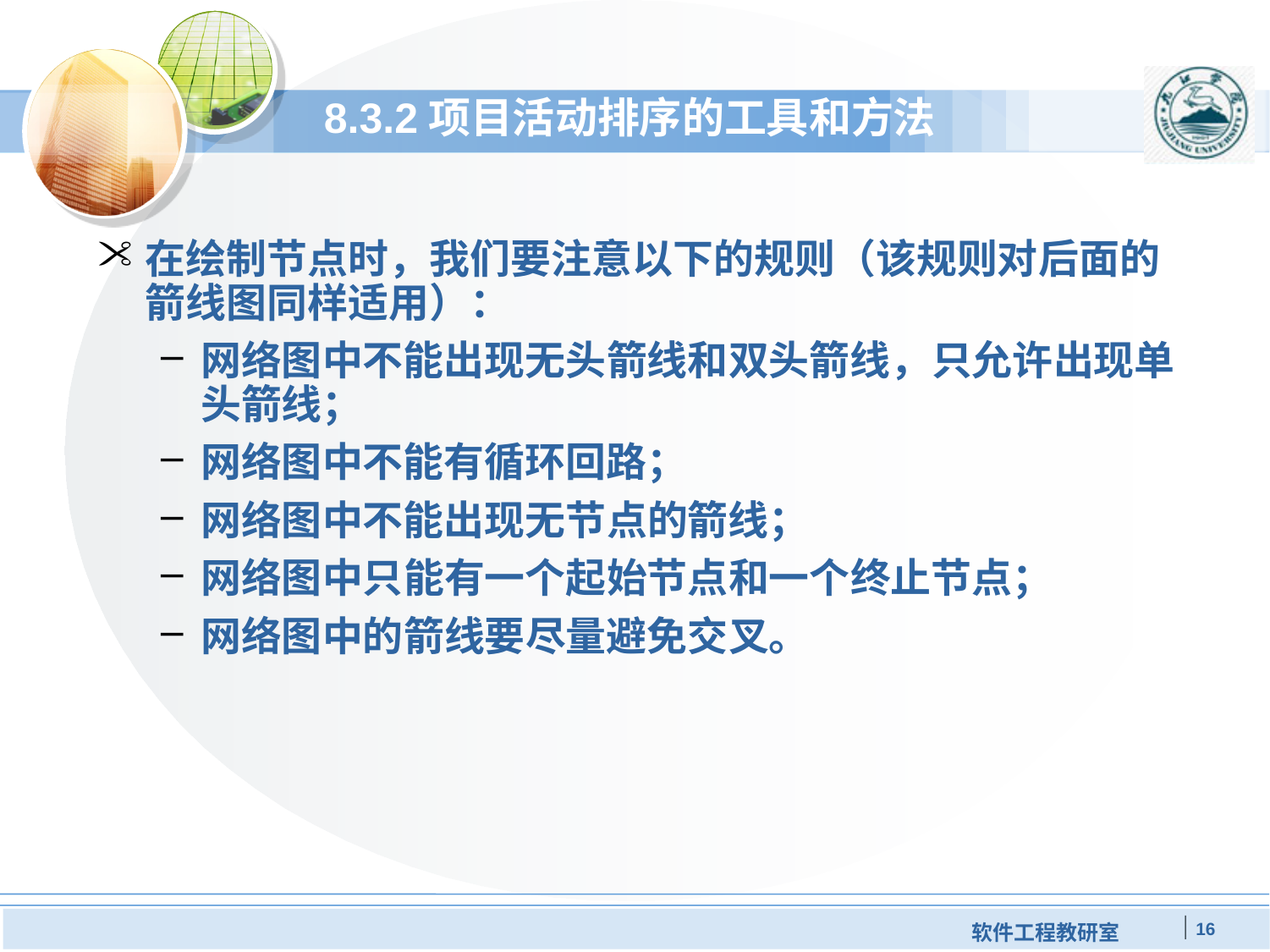

# 8.3.2项目活动排序的工具和方法
在绘制节点时，我们要注意以下的规则（该规则对后面的箭线图同样适用）：
网络图中不能出现无头箭线和双头箭线，只允许出现单头箭线；
网络图中不能有循环回路；
网络图中不能出现无节点的箭线；
网络图中只能有一个起始节点和一个终止节点；
网络图中的箭线要尽量避免交叉。